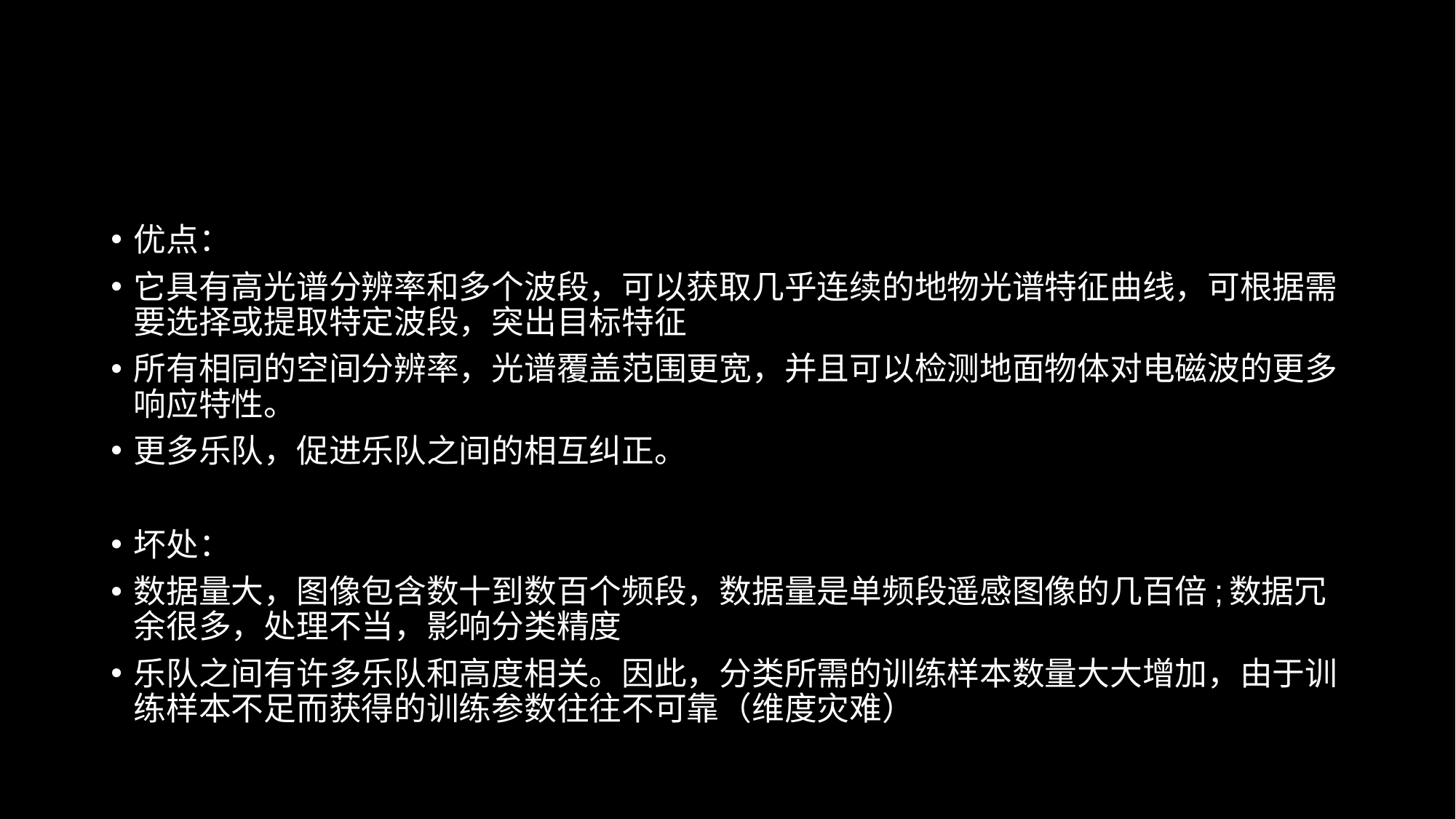

#
优点：
它具有高光谱分辨率和多个波段，可以获取几乎连续的地物光谱特征曲线，可根据需要选择或提取特定波段，突出目标特征
所有相同的空间分辨率，光谱覆盖范围更宽，并且可以检测地面物体对电磁波的更多响应特性。
更多乐队，促进乐队之间的相互纠正。

坏处：
数据量大，图像包含数十到数百个频段，数据量是单频段遥感图像的几百倍;数据冗余很多，处理不当，影响分类精度
乐队之间有许多乐队和高度相关。因此，分类所需的训练样本数量大大增加，由于训练样本不足而获得的训练参数往往不可靠（维度灾难）